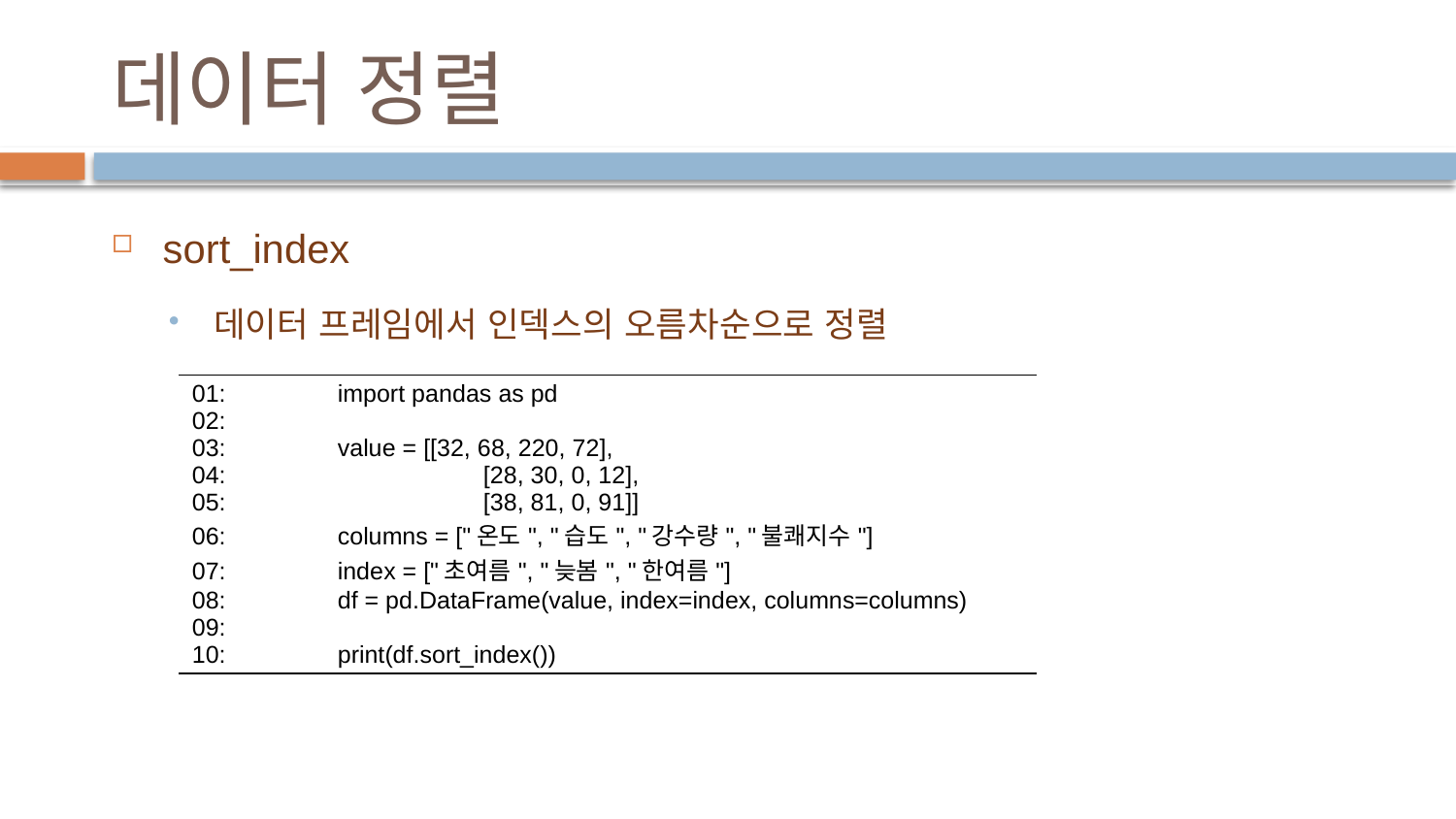

# 데이터 정렬
sort_index
데이터 프레임에서 인덱스의 오름차순으로 정렬
| 01: import pandas as pd 02: 03: value = [[32, 68, 220, 72], 04: [28, 30, 0, 12], 05: [38, 81, 0, 91]] 06: columns = ["온도", "습도", "강수량", "불쾌지수"] 07: index = ["초여름", "늦봄", "한여름"] 08: df = pd.DataFrame(value, index=index, columns=columns) 09: 10: print(df.sort\_index()) |
| --- |